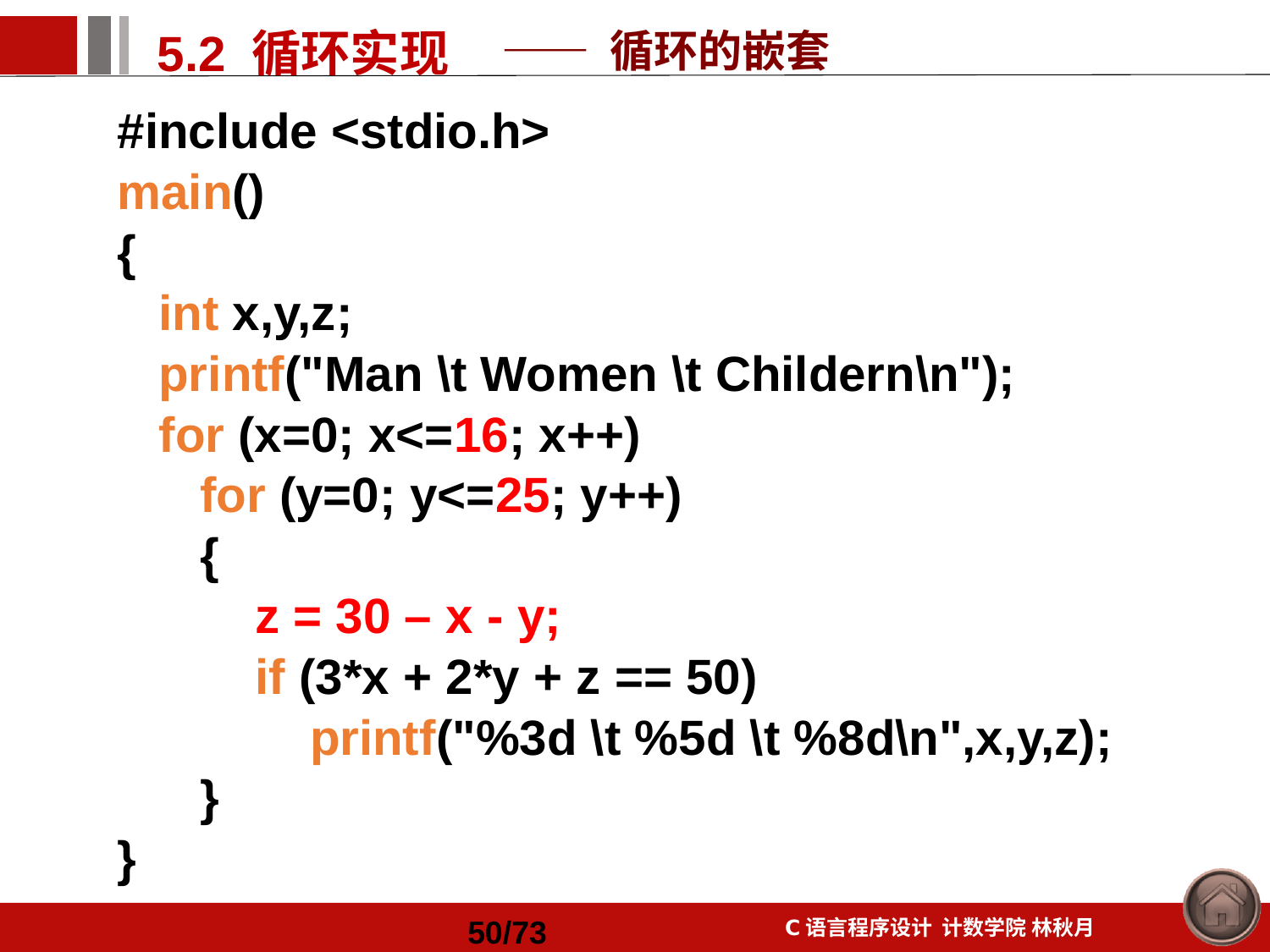

—— 循环的嵌套
#include <stdio.h>
main()
{
   int x,y,z;
   printf("Man \t Women \t Childern\n");
   for (x=0; x<=16; x++)
      for (y=0; y<=25; y++)
      {
          z = 30 – x - y;
          if (3*x + 2*y + z == 50)
              printf("%3d \t %5d \t %8d\n",x,y,z);
      }
}